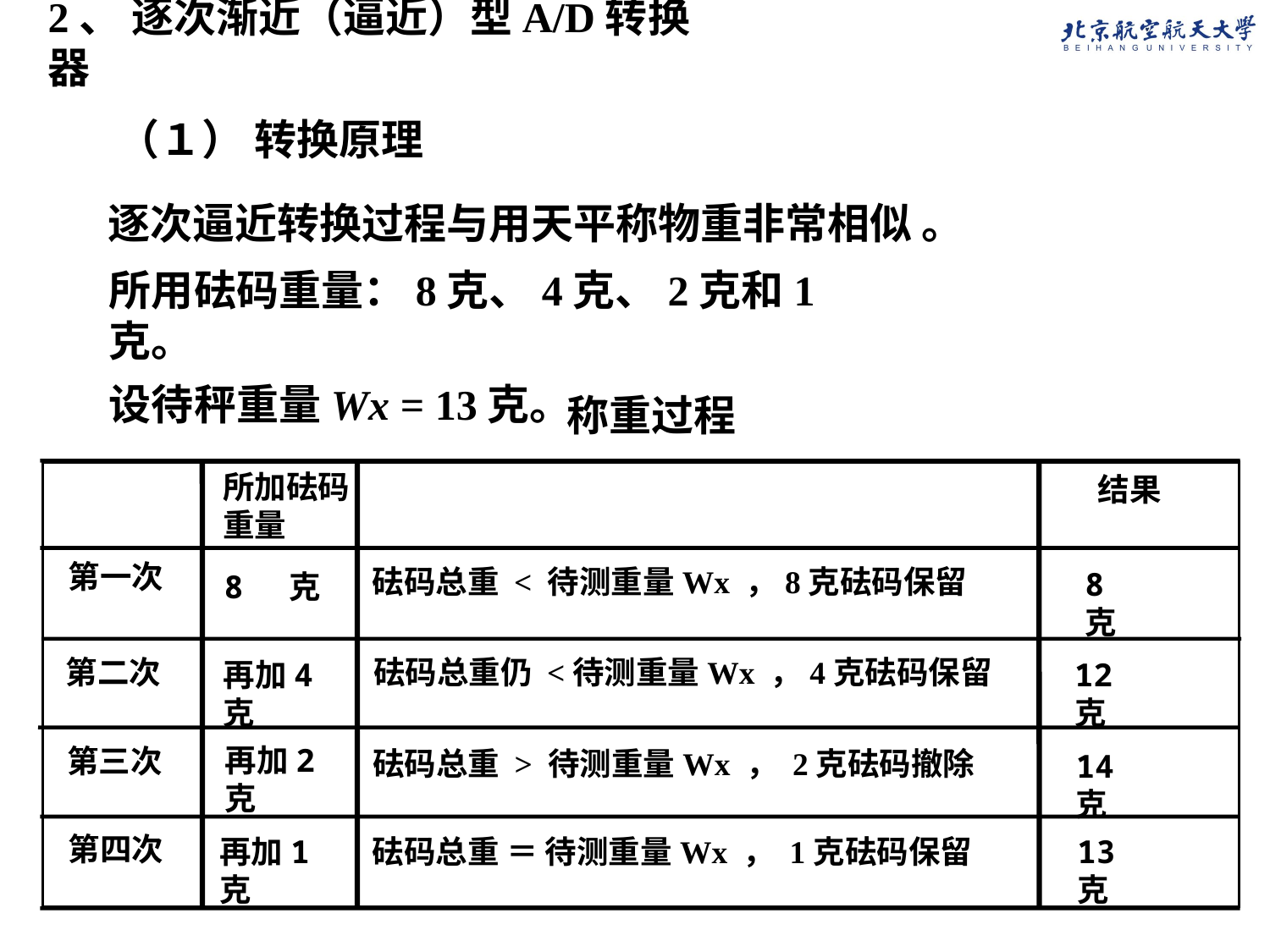

2、 逐次渐近（逼近）型A/D转换器
（１） 转换原理
逐次逼近转换过程与用天平称物重非常相似 。
所用砝码重量：8克、4克、2克和1克。
设待秤重量Wx = 13克。
称重过程

所加砝码重量

      结果

第一次
砝码总重 < 待测重量Wx ，8克砝码保留
8    克
8  克

第二次
砝码总重仍 <待测重量Wx ，4克砝码保留
再加4克
12   克

再加2克
第三次
砝码总重 > 待测重量Wx ， 2克砝码撤除
14   克

第四次
再加1克
砝码总重 ＝ 待测重量Wx ， 1克砝码保留
13   克